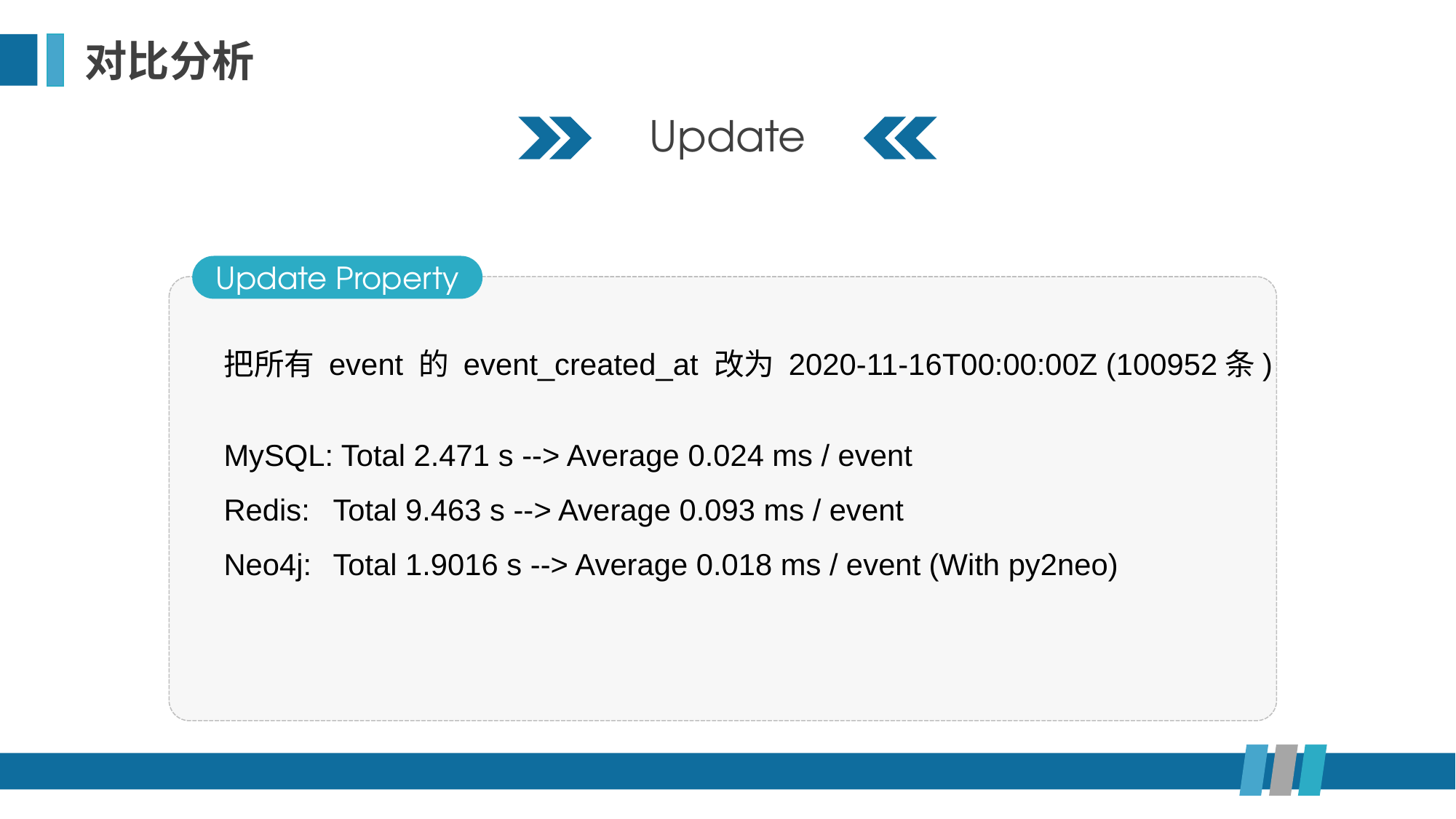

对比分析

Update

Update Property

把所有 event 的 event_created_at 改为 2020-11-16T00:00:00Z (100952条)

MySQL: Total 2.471 s --> Average 0.024 ms / event
Redis:	Total 9.463 s --> Average 0.093 ms / event
Neo4j:	Total 1.9016 s --> Average 0.018 ms / event (With py2neo)